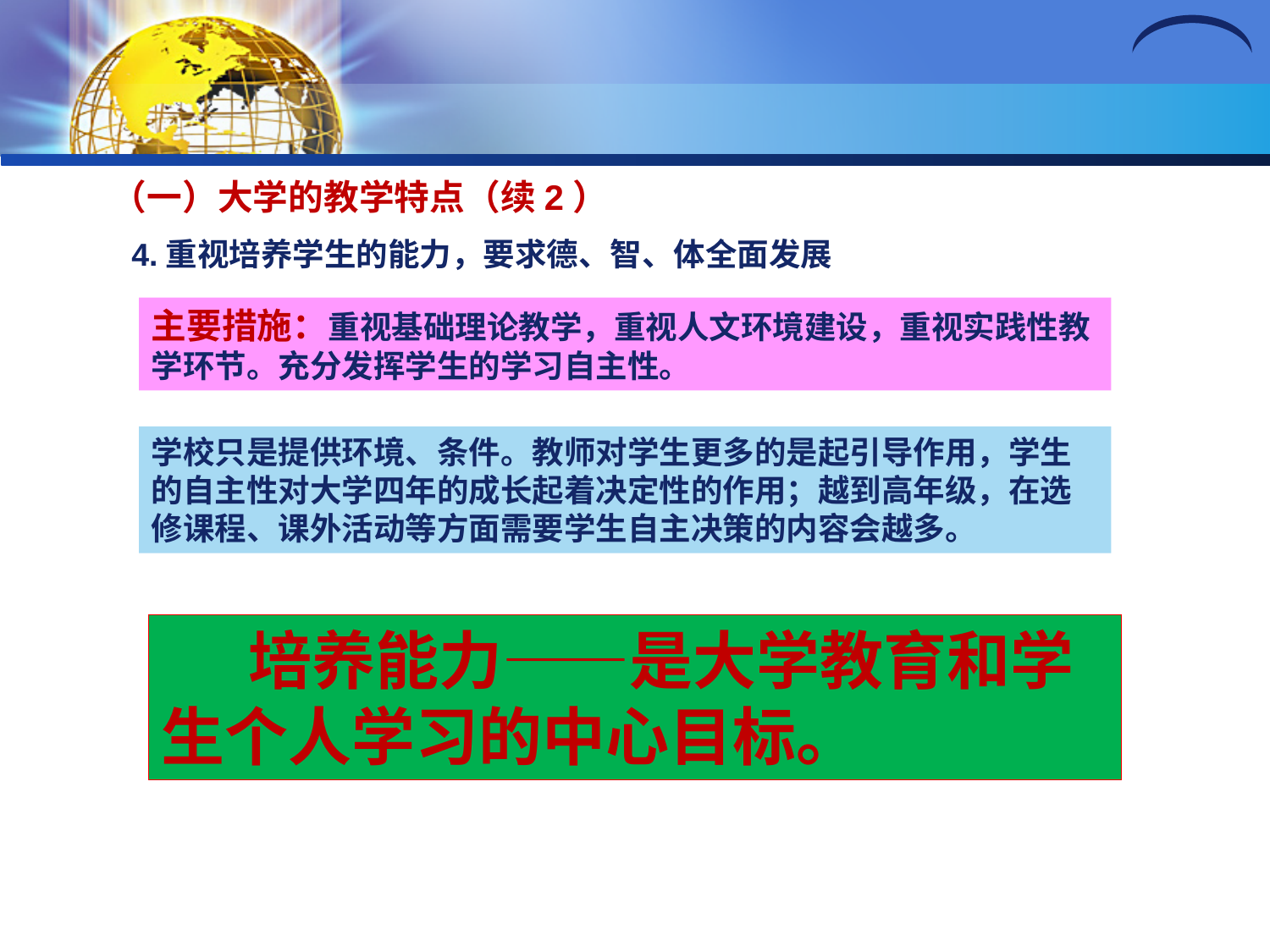

（一）大学的教学特点（续2）
4.重视培养学生的能力，要求德、智、体全面发展
主要措施：重视基础理论教学，重视人文环境建设，重视实践性教学环节。充分发挥学生的学习自主性。
学校只是提供环境、条件。教师对学生更多的是起引导作用，学生的自主性对大学四年的成长起着决定性的作用；越到高年级，在选修课程、课外活动等方面需要学生自主决策的内容会越多。
     培养能力——是大学教育和学生个人学习的中心目标。